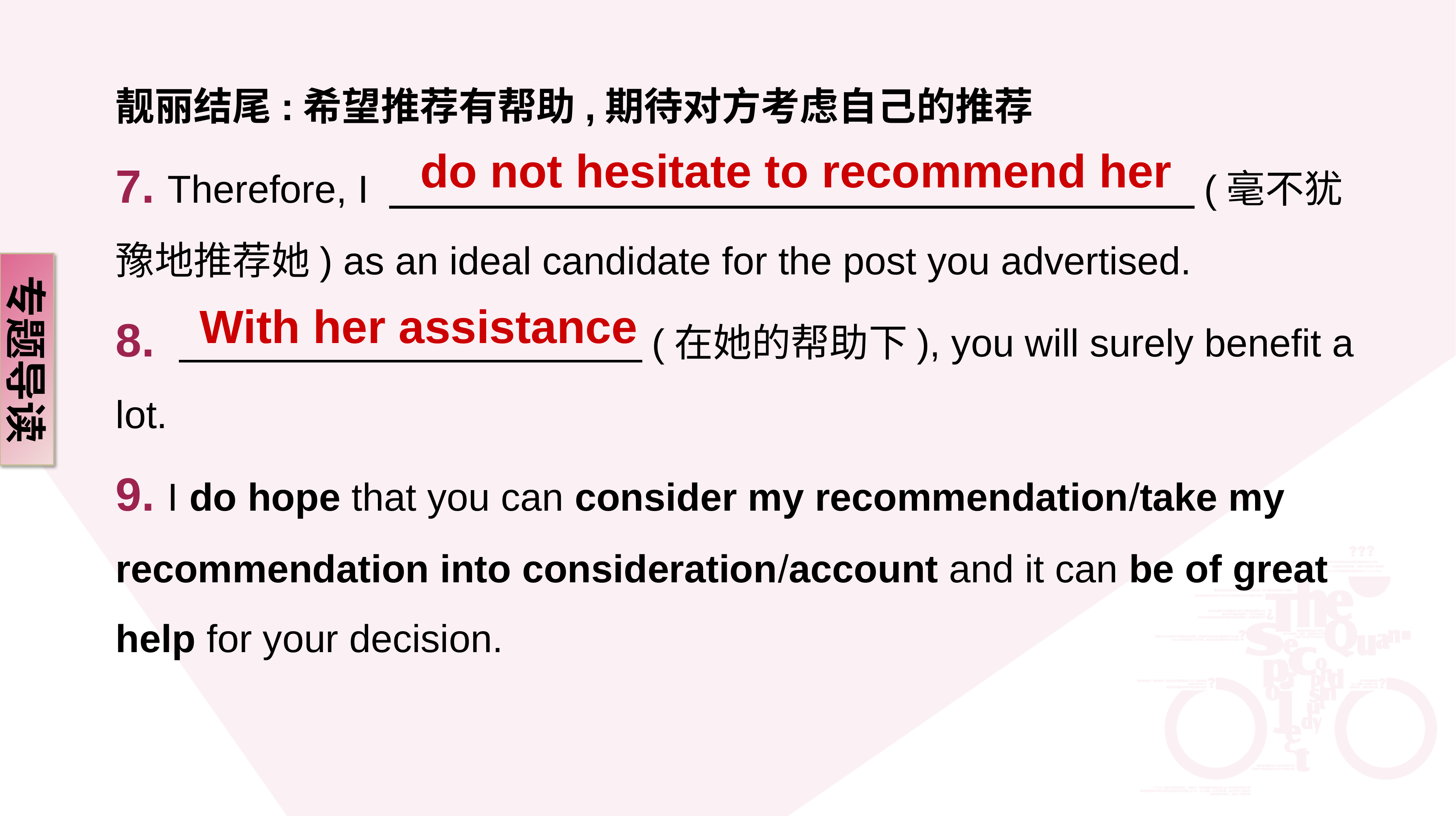

靓丽结尾:希望推荐有帮助,期待对方考虑自己的推荐
7. Therefore, I 　　　                        　　　　　　　　　　　      (毫不犹豫地推荐她) as an ideal candidate for the post you advertised.
8. 　　　　　                      　　(在她的帮助下), you will surely benefit a lot.
9. I do hope that you can consider my recommendation/take my recommendation into consideration/account and it can be of great help for your decision.
do not hesitate to recommend her
专题导读
With her assistance